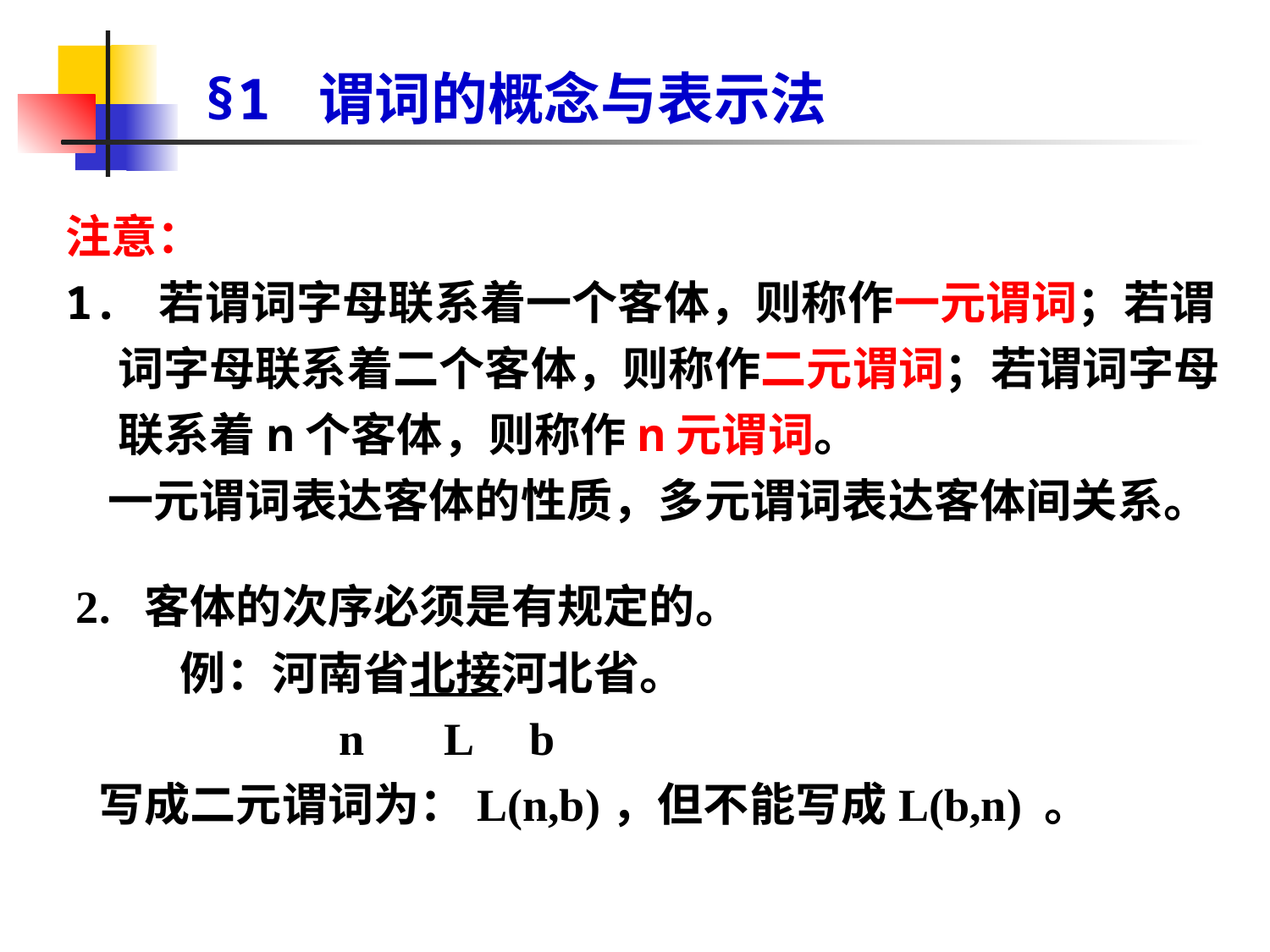

# §1 谓词的概念与表示法
注意：
1. 若谓词字母联系着一个客体，则称作一元谓词；若谓 词字母联系着二个客体，则称作二元谓词；若谓词字母联系着n个客体，则称作n元谓词。
   一元谓词表达客体的性质，多元谓词表达客体间关系。
2.  客体的次序必须是有规定的。
         例：河南省北接河北省。
                       n       L     b
 写成二元谓词为：L(n,b)，但不能写成L(b,n) 。
11